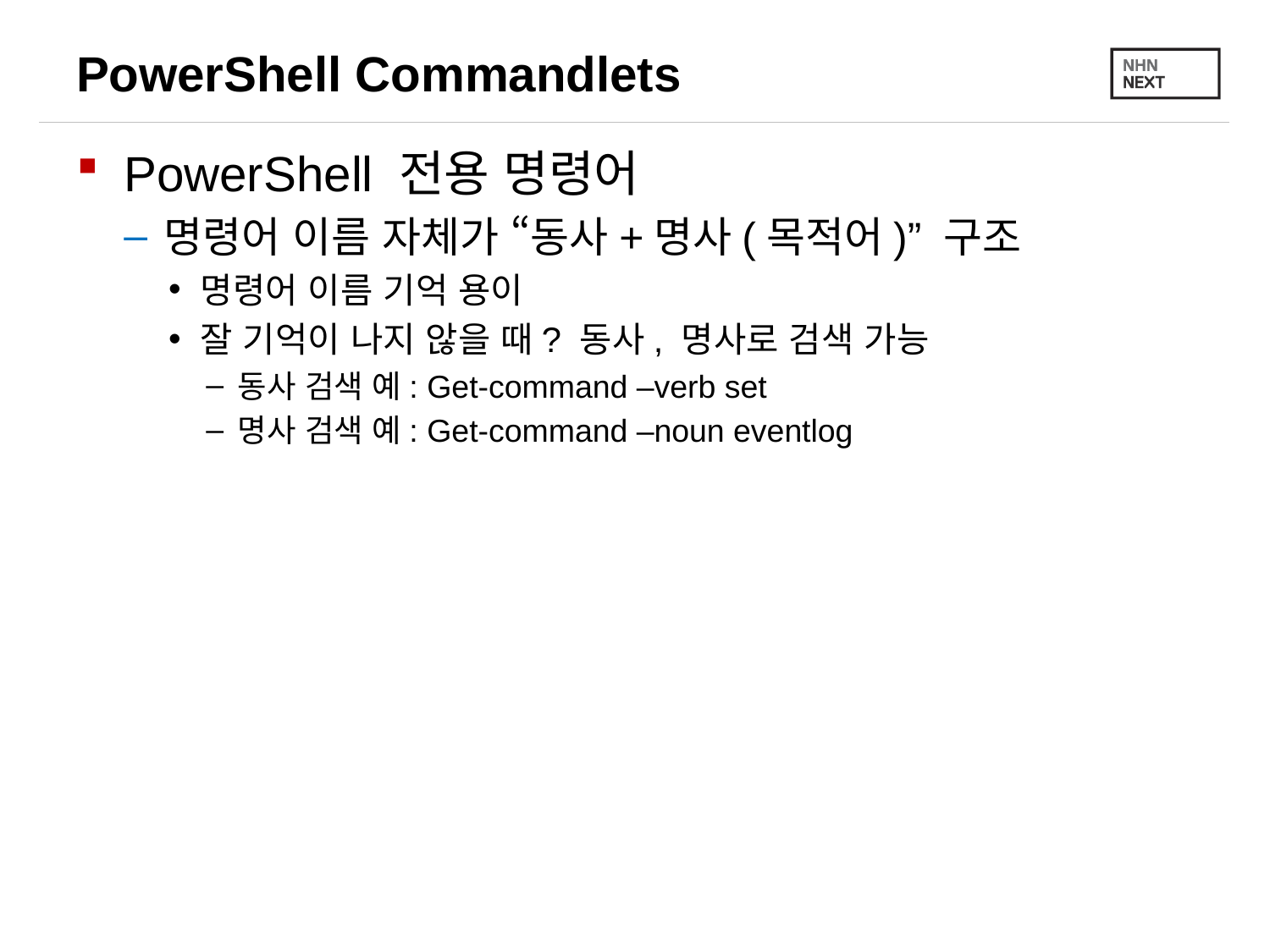

# PowerShell Commandlets
PowerShell 전용 명령어
명령어 이름 자체가 “동사+명사(목적어)” 구조
명령어 이름 기억 용이
잘 기억이 나지 않을 때? 동사, 명사로 검색 가능
동사 검색 예: Get-command –verb set
명사 검색 예: Get-command –noun eventlog